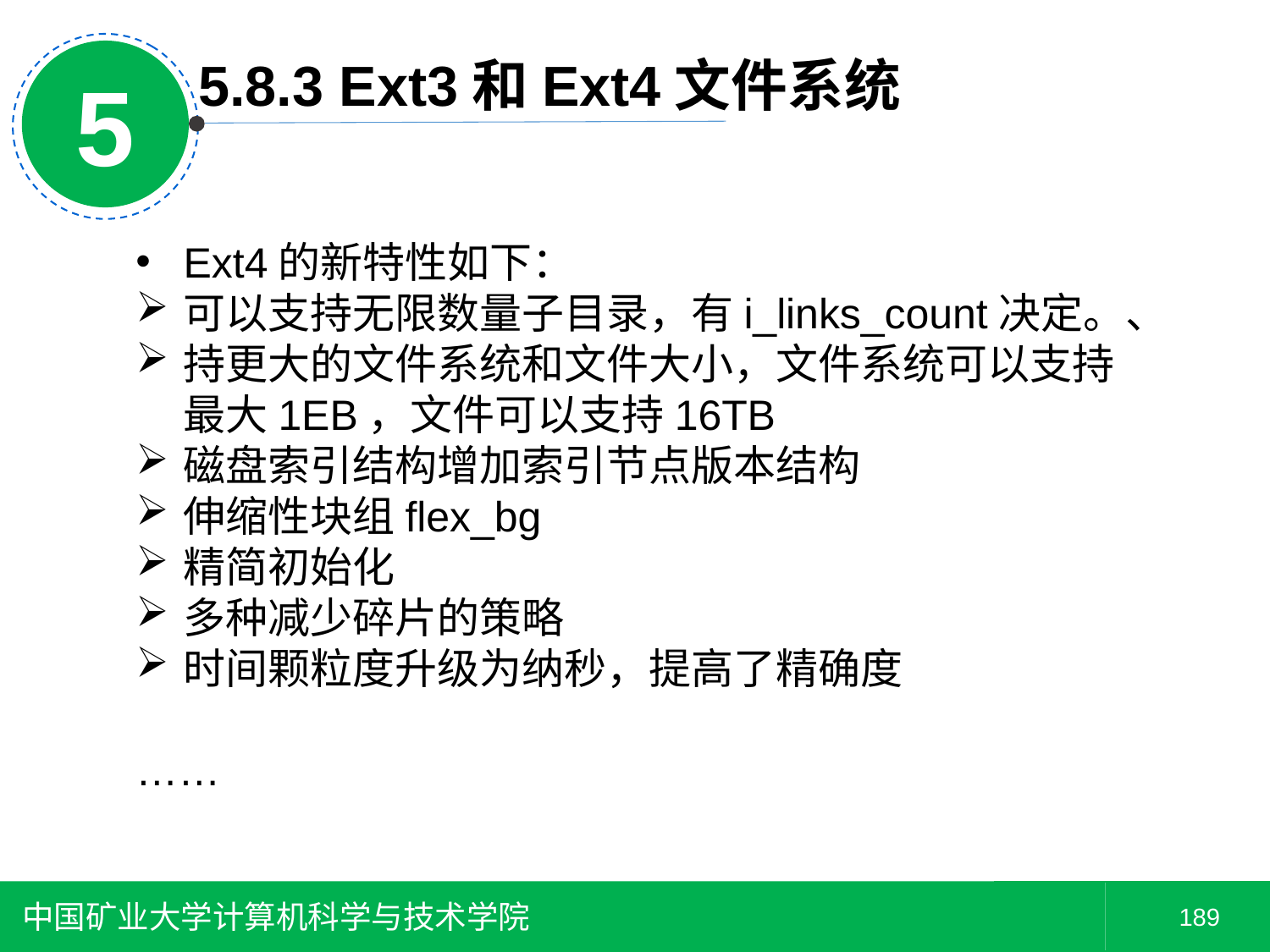

5
5.8.3 Ext3和Ext4文件系统

Ext4的新特性如下：
可以支持无限数量子目录，有i_links_count决定。、
持更大的文件系统和文件大小，文件系统可以支持最大1EB，文件可以支持16TB
磁盘索引结构增加索引节点版本结构
伸缩性块组flex_bg
精简初始化
多种减少碎片的策略
时间颗粒度升级为纳秒，提高了精确度

……